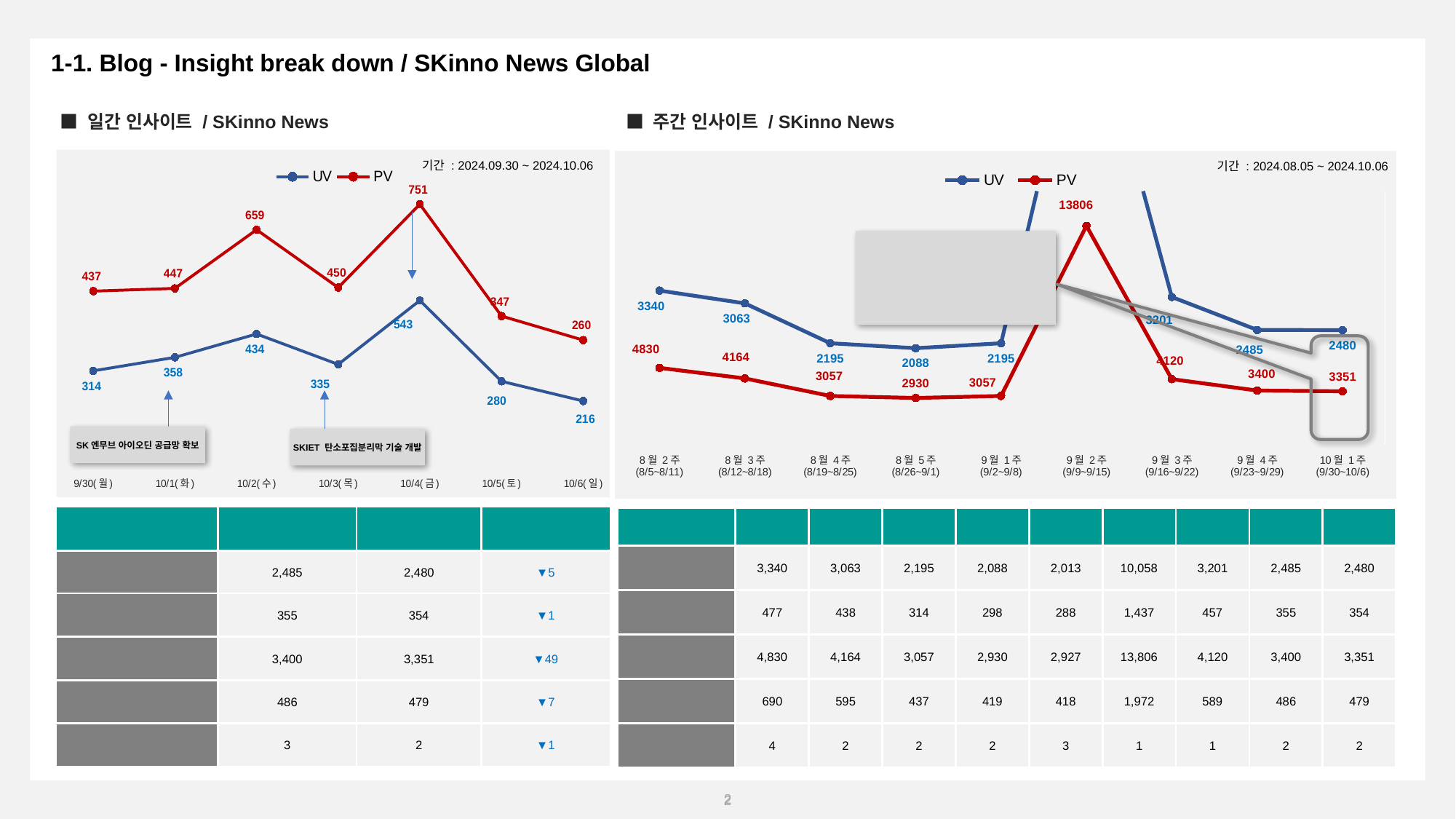

1-1. Blog - Insight break down / SKinno News Global
■ 일간 인사이트 / SKinno News
■ 주간 인사이트 / SKinno News

### Chart

| Category |  |  |
|---|---|---|
| 9/30(월) | 314.0 | 437.0 |
| 10/1(화) | 358.0 | 447.0 |
| 10/2(수) | 434.0 | 659.0 |
| 10/3(목) | 335.0 | 450.0 |
| 10/4(금) | 543.0 | 751.0 |
| 10/5(토) | 280.0 | 347.0 |
| 10/6(일) | 216.0 | 260.0 |

### Chart

| Category |  |  |
|---|---|---|
| 8월 2주
(8/5~8/11) | 3340.0 | 4830.0 |
| 8월 3주
(8/12~8/18) | 3063.0 | 4164.0 |
| 8월 4주
(8/19~8/25) | 2195.0 | 3057.0 |
| 8월 5주
(8/26~9/1) | 2088.0 | 2930.0 |
| 9월 1주
(9/2~9/8) | 2195.0 | 3057.0 |
| 9월 2주
(9/9~9/15) | 10058.0 | 13806.0 |
| 9월 3주
(9/16~9/22) | 3201.0 | 4120.0 |
| 9월 4주
(9/23~9/29) | 2485.0 | 3400.0 |
| 10월 1주
(9/30~10/6) | 2480.0 | 3351.0 |
기간 : 2024.09.30 ~ 2024.10.06
기간 : 2024.08.05 ~ 2024.10.06

SK엔무브 아이오딘 공급망 확보
SKIET 탄소포집분리막 기술 개발
| 날짜 | 8월2주 | 8월3주 | 8월4주 | 8월5주 | 9월1주 | 9월2주 | 9월3주 | 9월4주 | 10월1주 |
| --- | --- | --- | --- | --- | --- | --- | --- | --- | --- |
| 주간 총 방문자 수 | 3,340 | 3,063 | 2,195 | 2,088 | 2,013 | 10,058 | 3,201 | 2,485 | 2,480 |
| 일 방문자 수 | 477 | 438 | 314 | 298 | 288 | 1,437 | 457 | 355 | 354 |
| 주간 총 페이지뷰 | 4,830 | 4,164 | 3,057 | 2,930 | 2,927 | 13,806 | 4,120 | 3,400 | 3,351 |
| 일페이지뷰 | 690 | 595 | 437 | 419 | 418 | 1,972 | 589 | 486 | 479 |
| 콘텐츠 | 4 | 2 | 2 | 2 | 3 | 1 | 1 | 2 | 2 |
| 구분 | 전주 | 금주 | 증감 |
| --- | --- | --- | --- |
| 주간 총 방문자 수 | 2,485 | 2,480 | ▼5 |
| 일 방문자 수 | 355 | 354 | ▼1 |
| 주간 총 페이지뷰 | 3,400 | 3,351 | ▼49 |
| 일페이지뷰 | 486 | 479 | ▼7 |
| 콘텐츠 | 3 | 2 | ▼1 |